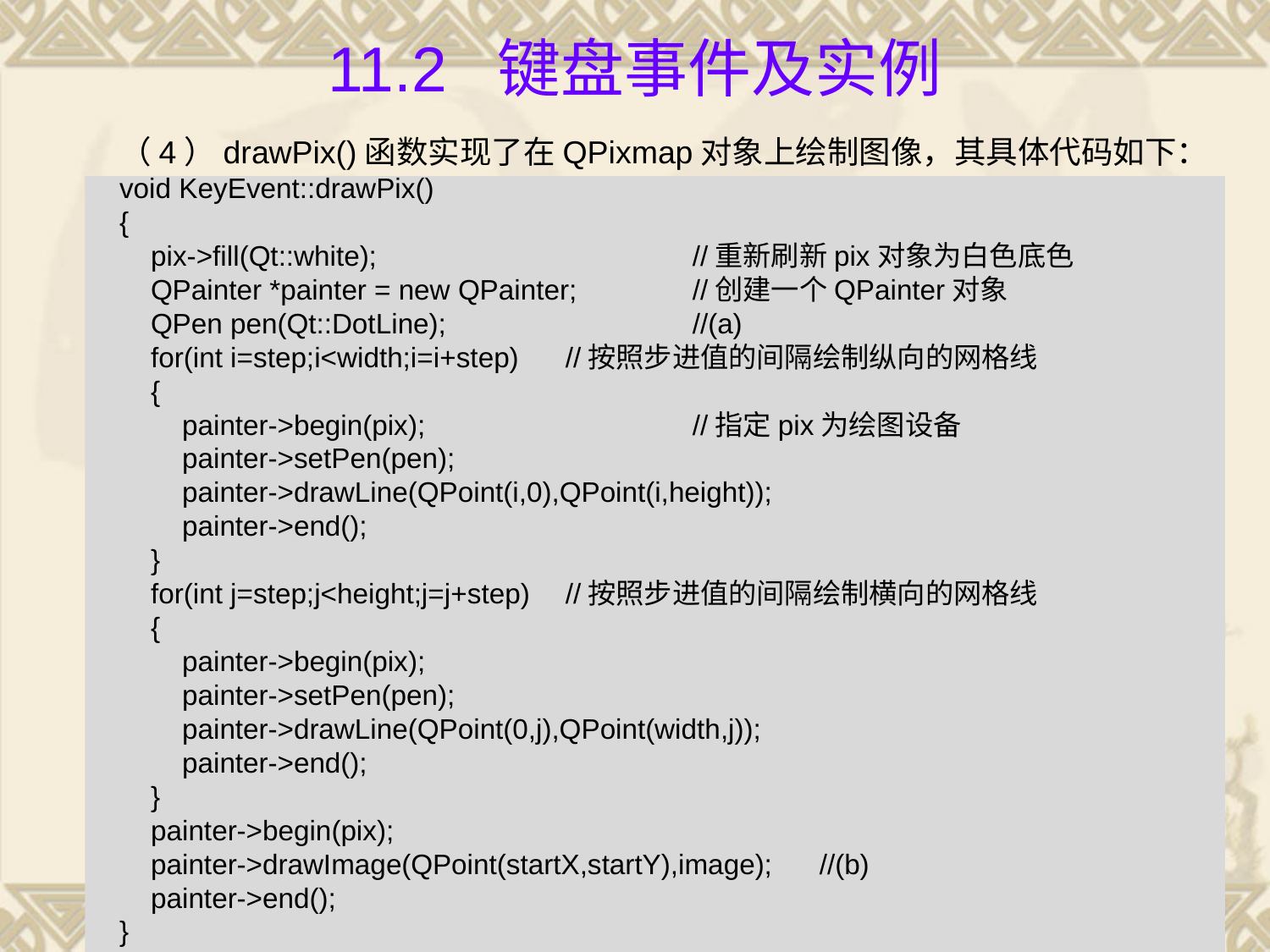

# 11.2  键盘事件及实例
（4）drawPix()函数实现了在QPixmap对象上绘制图像，其具体代码如下：
void KeyEvent::drawPix()
{
    pix->fill(Qt::white);			//重新刷新pix对象为白色底色
    QPainter *painter = new QPainter;	//创建一个QPainter对象
    QPen pen(Qt::DotLine);		//(a)
    for(int i=step;i<width;i=i+step)	//按照步进值的间隔绘制纵向的网格线
    {
        painter->begin(pix);			//指定pix为绘图设备
        painter->setPen(pen);
        painter->drawLine(QPoint(i,0),QPoint(i,height));
        painter->end();
    }
    for(int j=step;j<height;j=j+step)	//按照步进值的间隔绘制横向的网格线
    {
        painter->begin(pix);
        painter->setPen(pen);
        painter->drawLine(QPoint(0,j),QPoint(width,j));
        painter->end();
    }
    painter->begin(pix);
    painter->drawImage(QPoint(startX,startY),image);	//(b)
    painter->end();
}